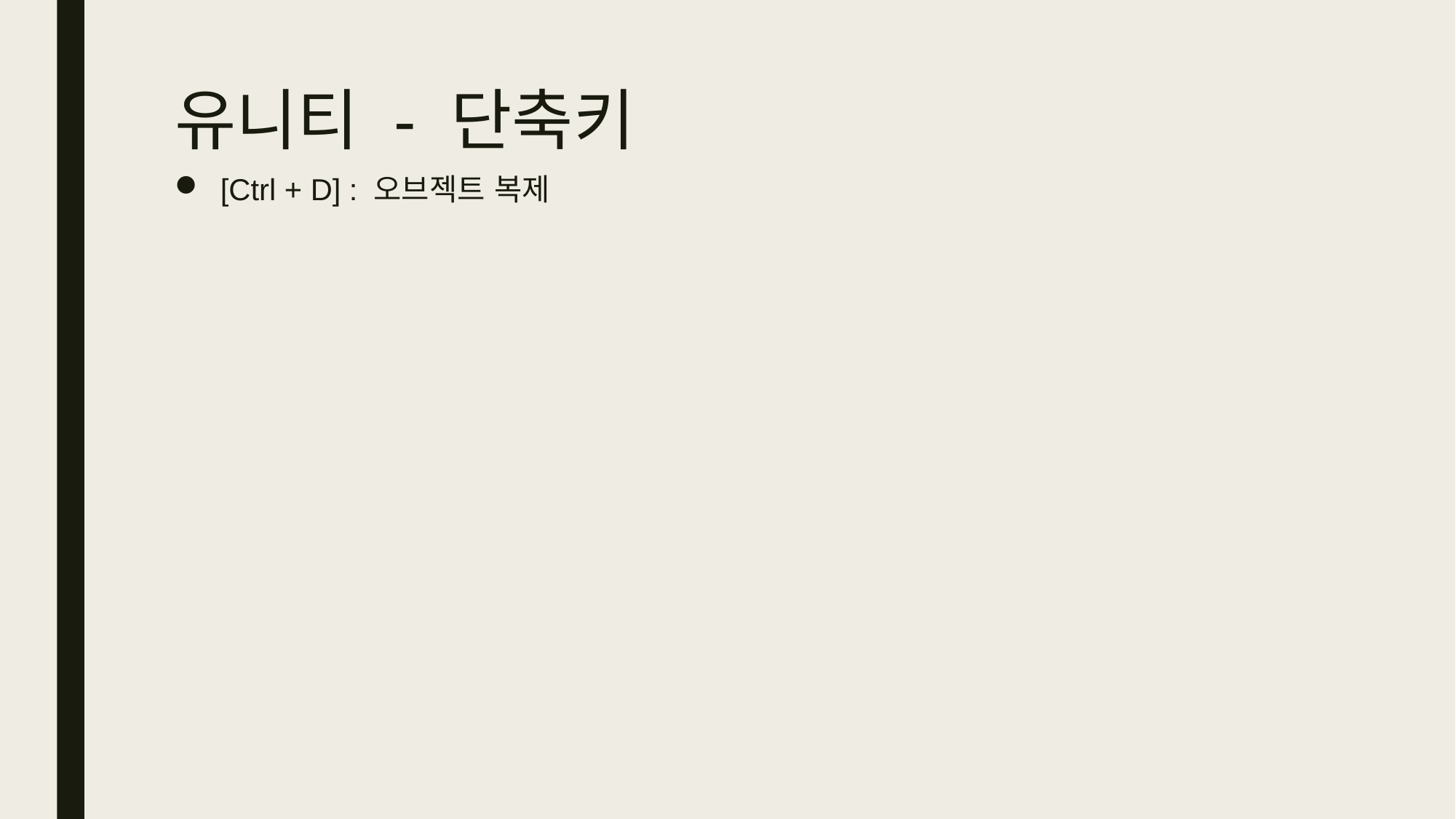

# 유니티 - 단축키
[Ctrl + D] : 오브젝트 복제